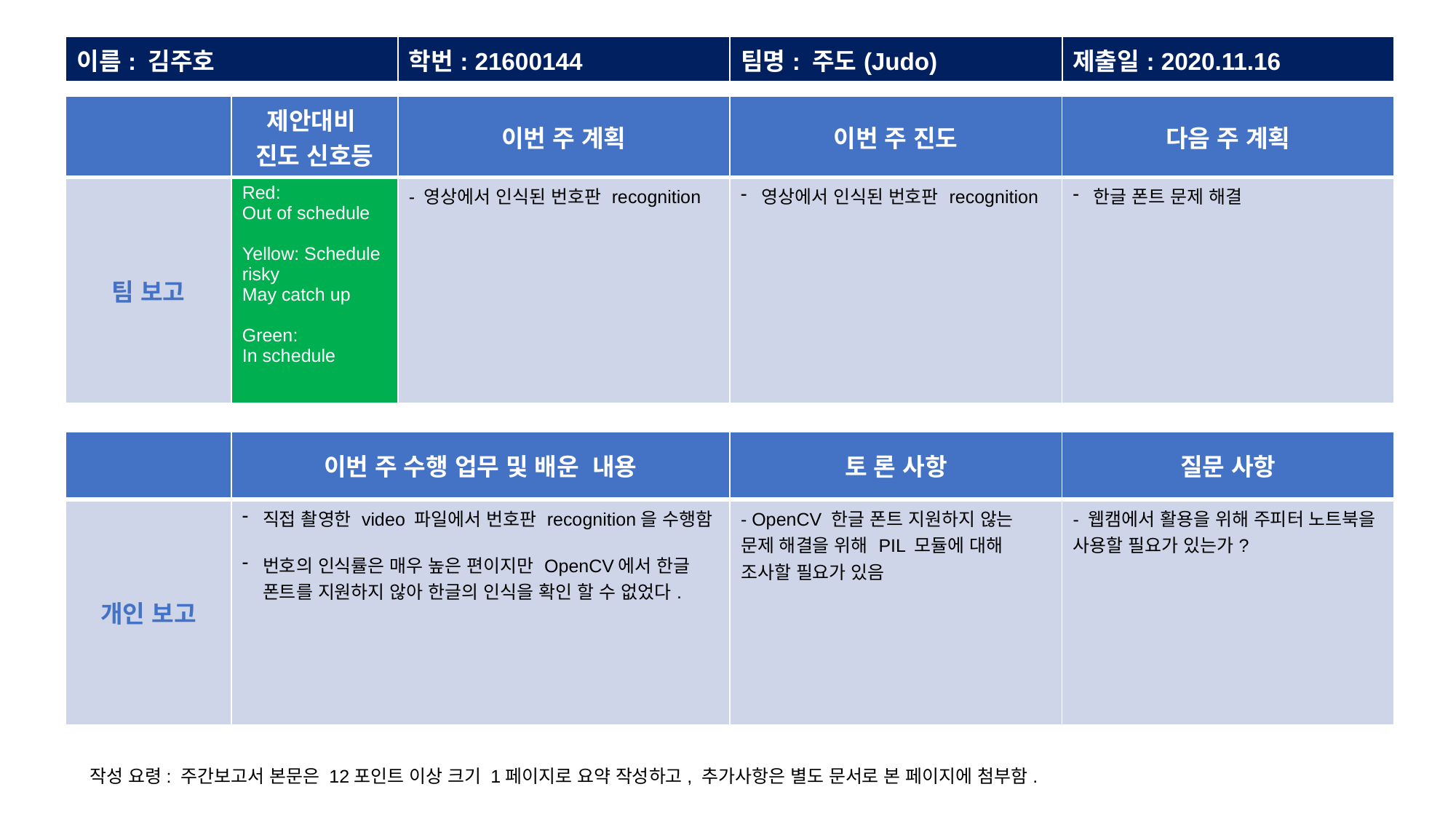

| 이름: 김주호 | 학번: 21600144 | 팀명: 주도(Judo) | 제출일: 2020.11.16 |
| --- | --- | --- | --- |
|  | 제안대비 진도 신호등 | 이번 주 계획 | 이번 주 진도 | 다음 주 계획 |
| --- | --- | --- | --- | --- |
| 팀 보고 | Red: Out of schedule Yellow: Schedule risky May catch up Green: In schedule | - 영상에서 인식된 번호판 recognition | 영상에서 인식된 번호판 recognition | 한글 폰트 문제 해결 |
|  | 이번 주 수행 업무 및 배운 내용 | 토 론 사항 | 질문 사항 |
| --- | --- | --- | --- |
| 개인 보고 | 직접 촬영한 video 파일에서 번호판 recognition을 수행함 번호의 인식률은 매우 높은 편이지만 OpenCV에서 한글 폰트를 지원하지 않아 한글의 인식을 확인 할 수 없었다. | - OpenCV 한글 폰트 지원하지 않는 문제 해결을 위해 PIL 모듈에 대해 조사할 필요가 있음 | - 웹캠에서 활용을 위해 주피터 노트북을 사용할 필요가 있는가? |
작성 요령: 주간보고서 본문은 12포인트 이상 크기 1페이지로 요약 작성하고, 추가사항은 별도 문서로 본 페이지에 첨부함.